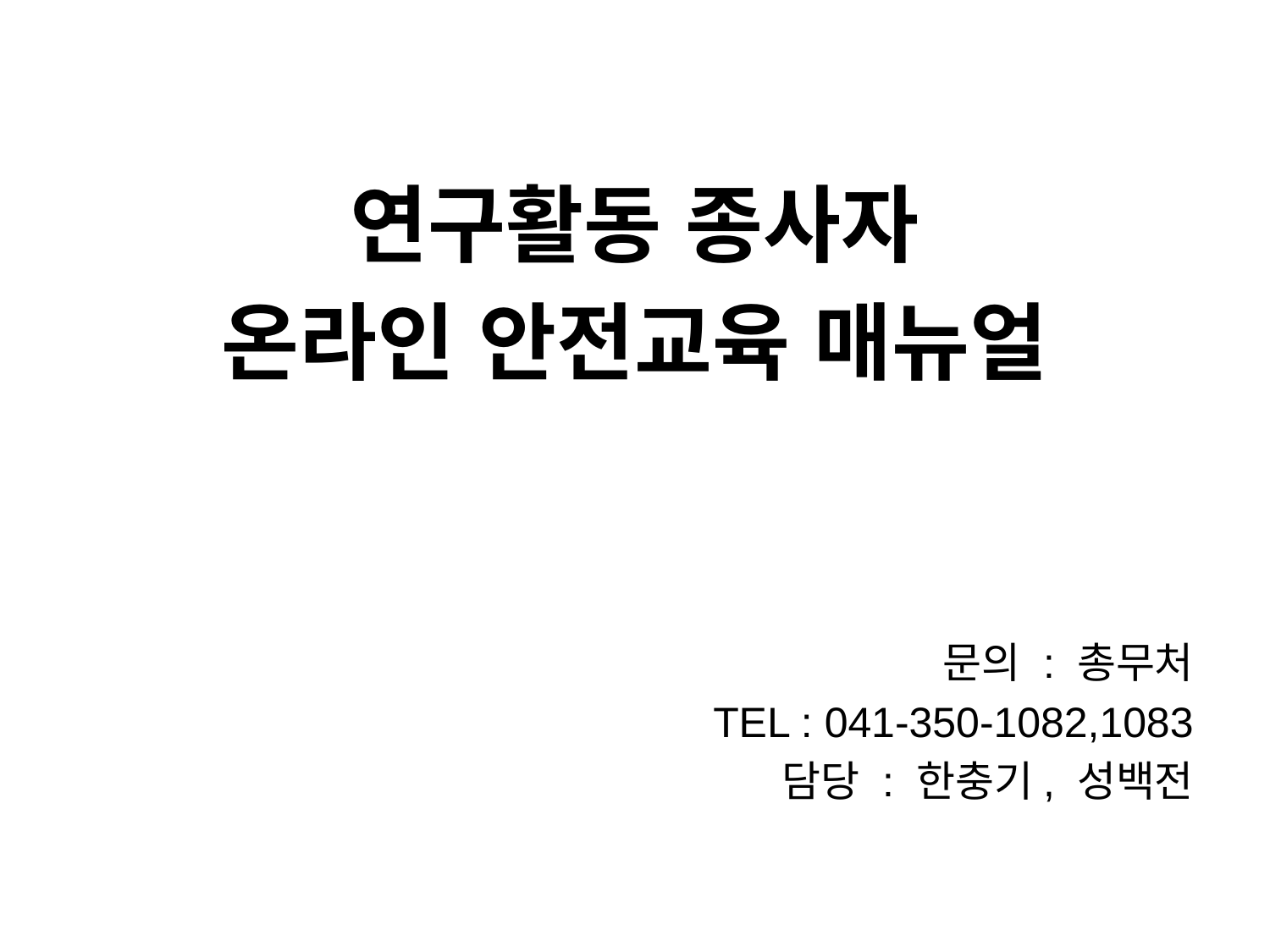

연구활동 종사자
온라인 안전교육 매뉴얼

문의 : 총무처
TEL : 041-350-1082,1083
담당 : 한충기, 성백전